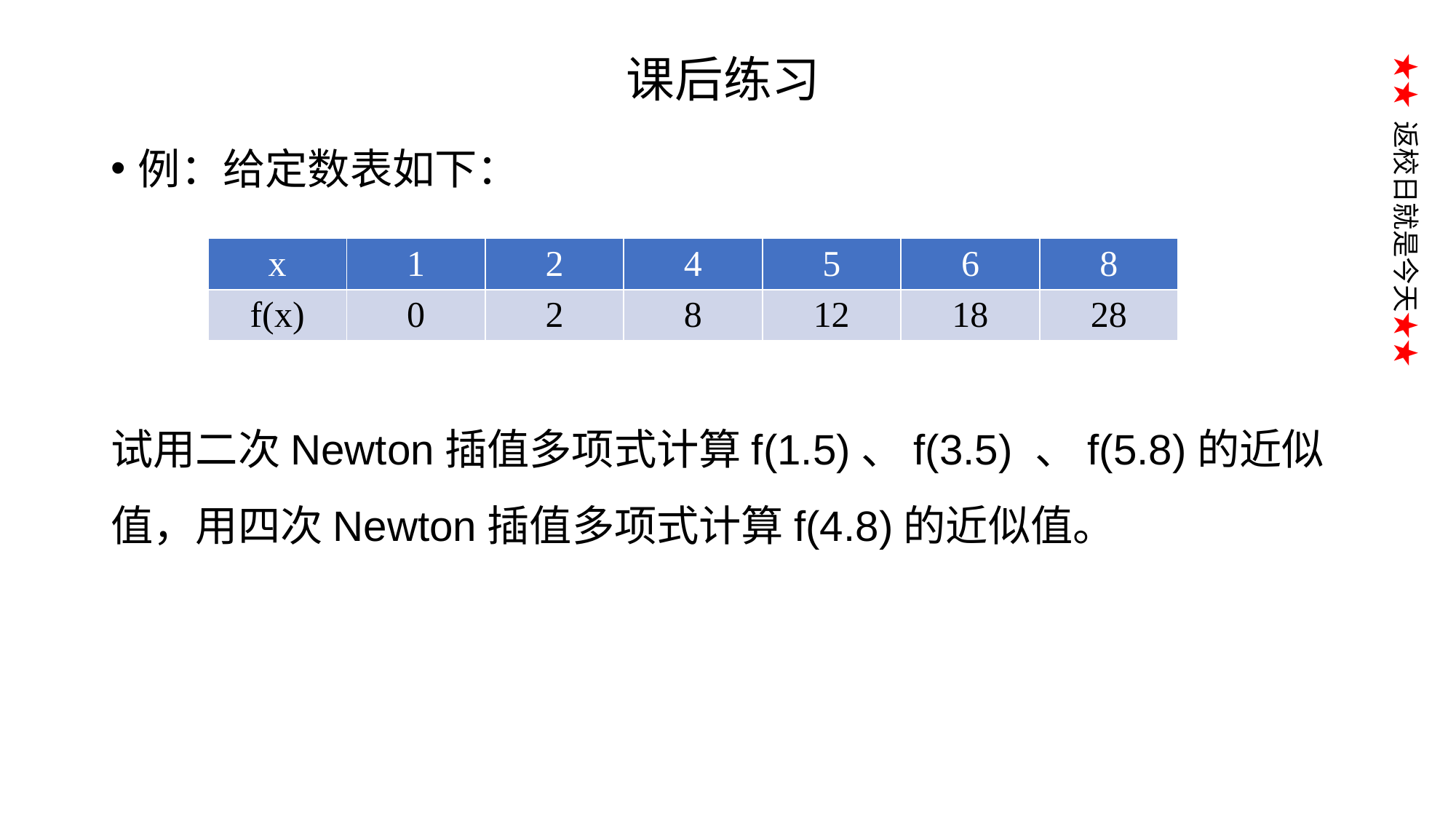

# 课后练习
例：给定数表如下：

试用二次Newton插值多项式计算f(1.5)、f(3.5) 、f(5.8)的近似值，用四次Newton插值多项式计算f(4.8)的近似值。

| x | 1 | 2 | 4 | 5 | 6 | 8 |
| --- | --- | --- | --- | --- | --- | --- |
| f(x) | 0 | 2 | 8 | 12 | 18 | 28 |